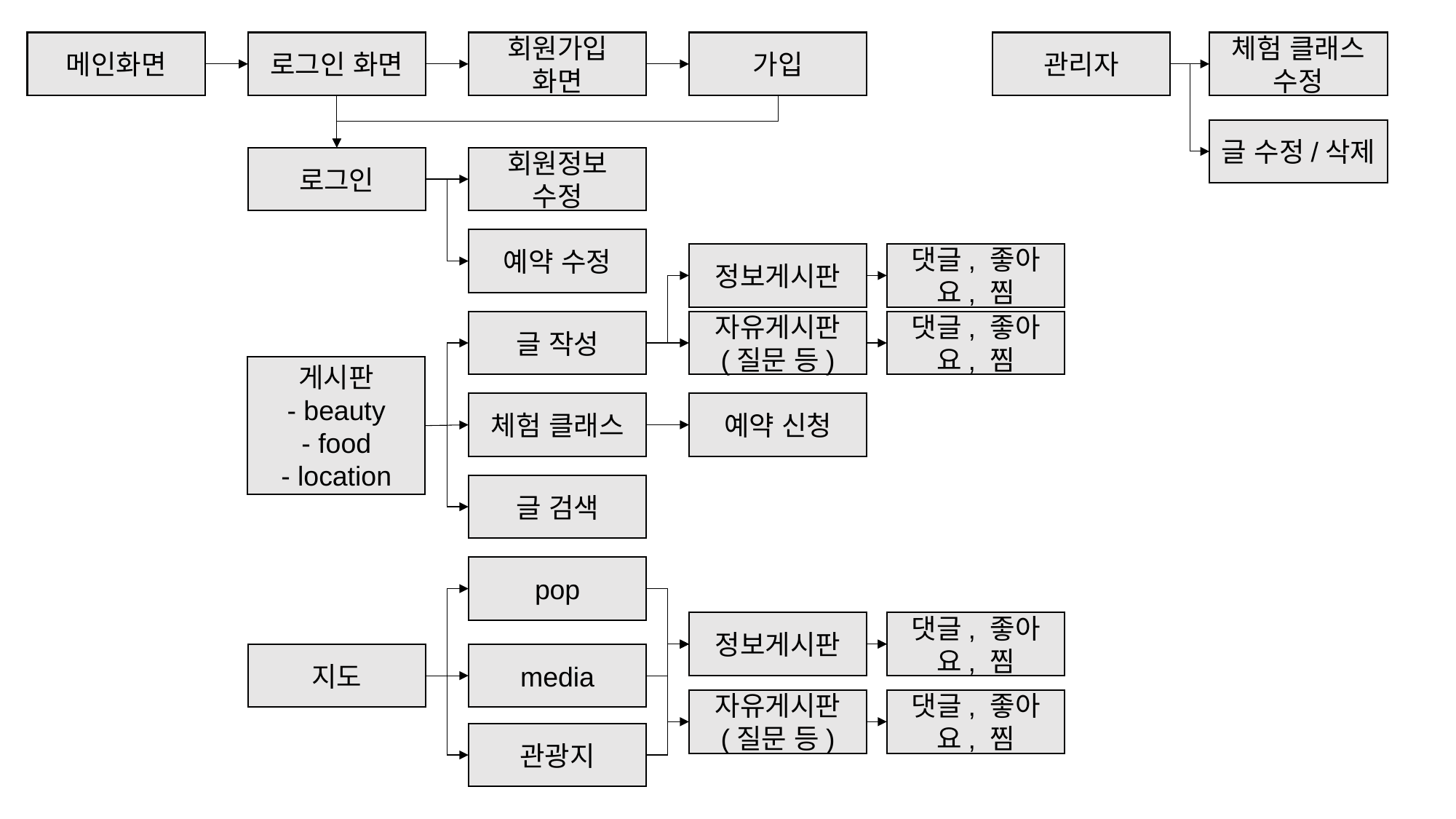

메인화면
로그인 화면
회원가입
화면
가입
관리자
체험 클래스
수정
글 수정/삭제
로그인
회원정보
수정
예약 수정
정보게시판
댓글, 좋아요, 찜
글 작성
자유게시판
(질문 등)
댓글, 좋아요, 찜
게시판
- beauty
- food
- location
체험 클래스
예약 신청
글 검색
pop
정보게시판
댓글, 좋아요, 찜
지도
media
자유게시판
(질문 등)
댓글, 좋아요, 찜
관광지